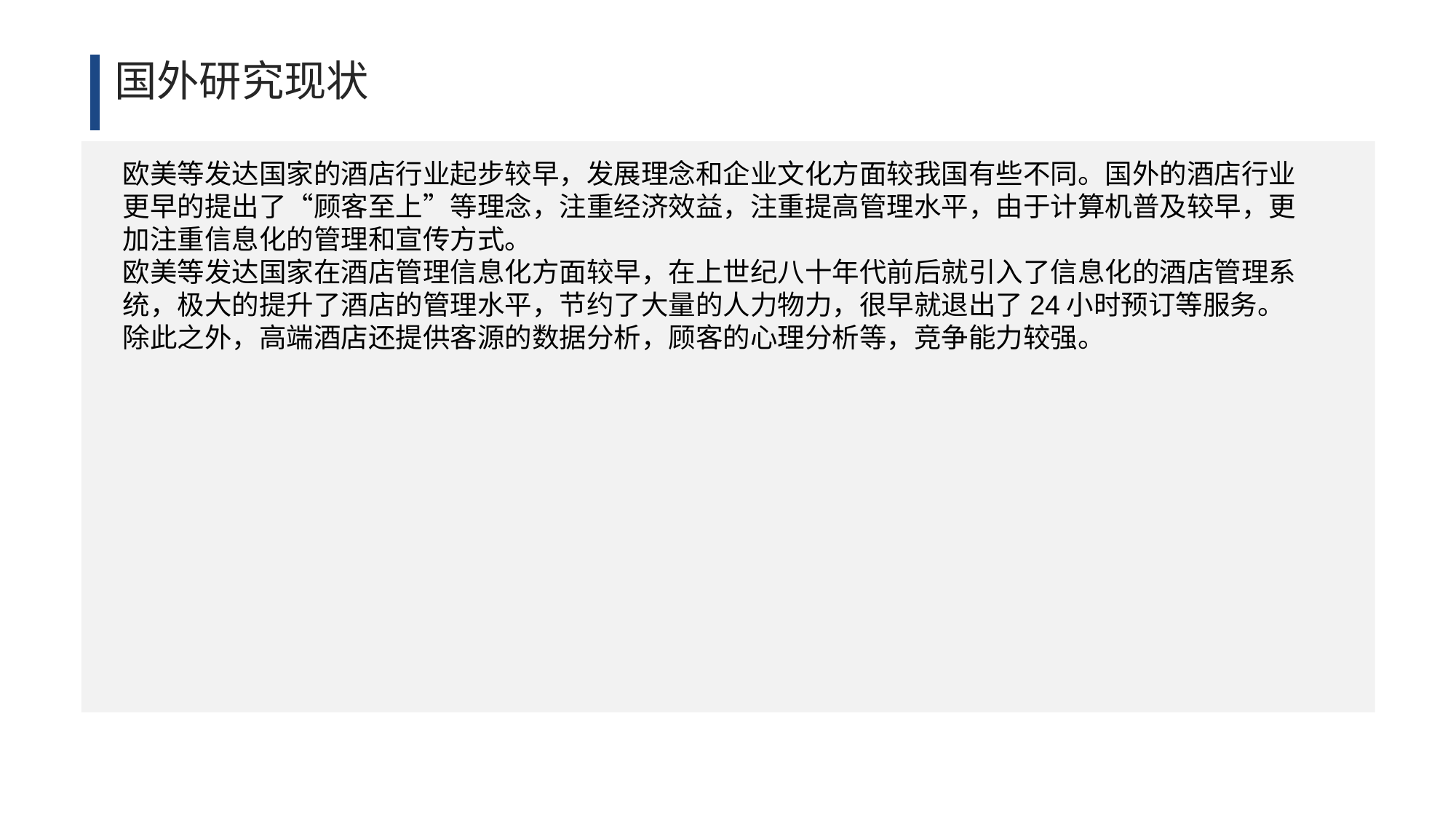

国外研究现状

欧美等发达国家的酒店行业起步较早，发展理念和企业文化方面较我国有些不同。国外的酒店行业更早的提出了“顾客至上”等理念，注重经济效益，注重提高管理水平，由于计算机普及较早，更加注重信息化的管理和宣传方式。
欧美等发达国家在酒店管理信息化方面较早，在上世纪八十年代前后就引入了信息化的酒店管理系统，极大的提升了酒店的管理水平，节约了大量的人力物力，很早就退出了24小时预订等服务。
除此之外，高端酒店还提供客源的数据分析，顾客的心理分析等，竞争能力较强。